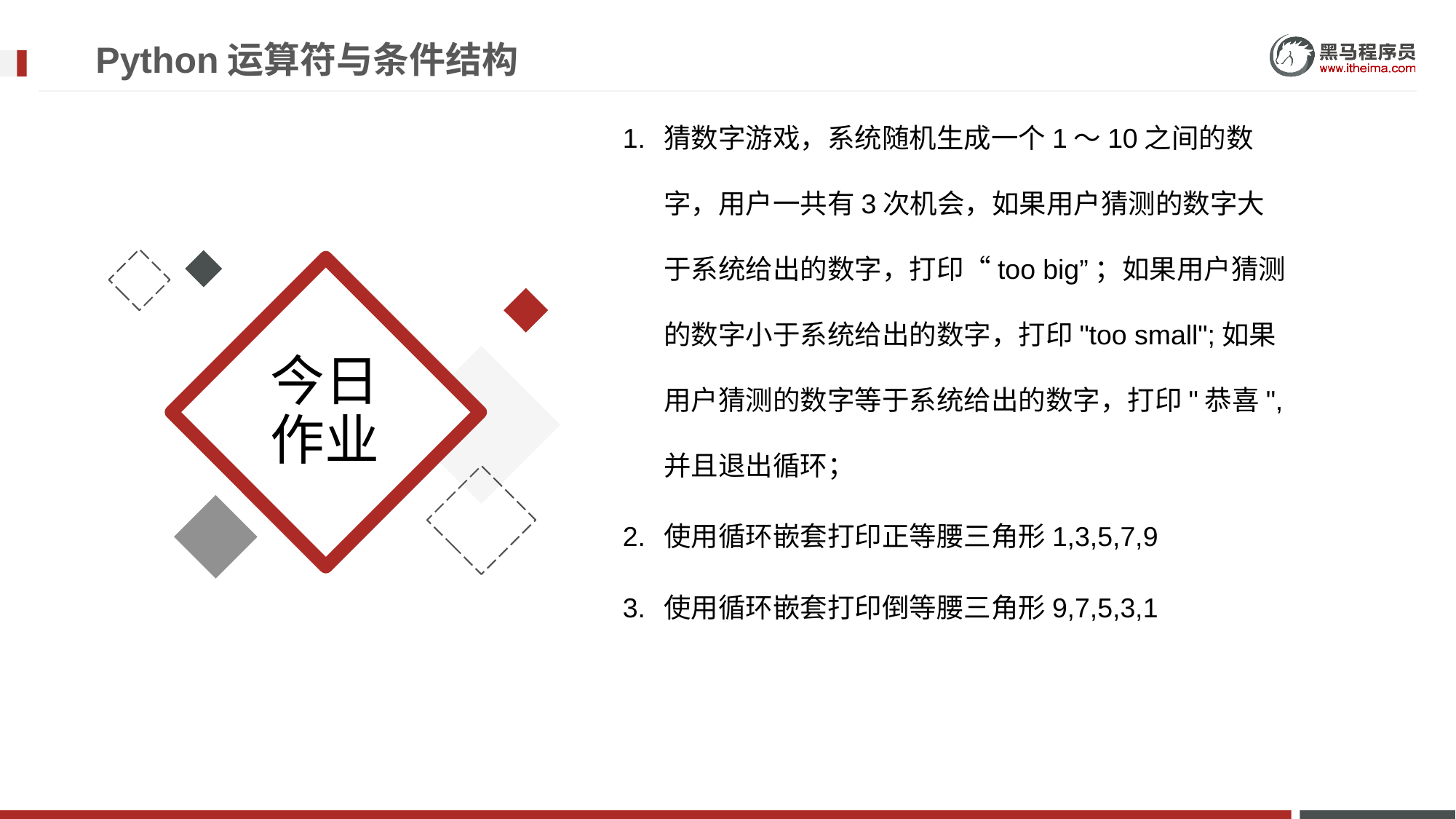

# Python运算符与条件结构

猜数字游戏，系统随机生成一个1～10之间的数字，用户一共有3次机会，如果用户猜测的数字大于系统给出的数字，打印“too big”；如果用户猜测的数字小于系统给出的数字，打印"too small";如果用户猜测的数字等于系统给出的数字，打印"恭喜",并且退出循环；
使用循环嵌套打印正等腰三角形1,3,5,7,9
使用循环嵌套打印倒等腰三角形9,7,5,3,1